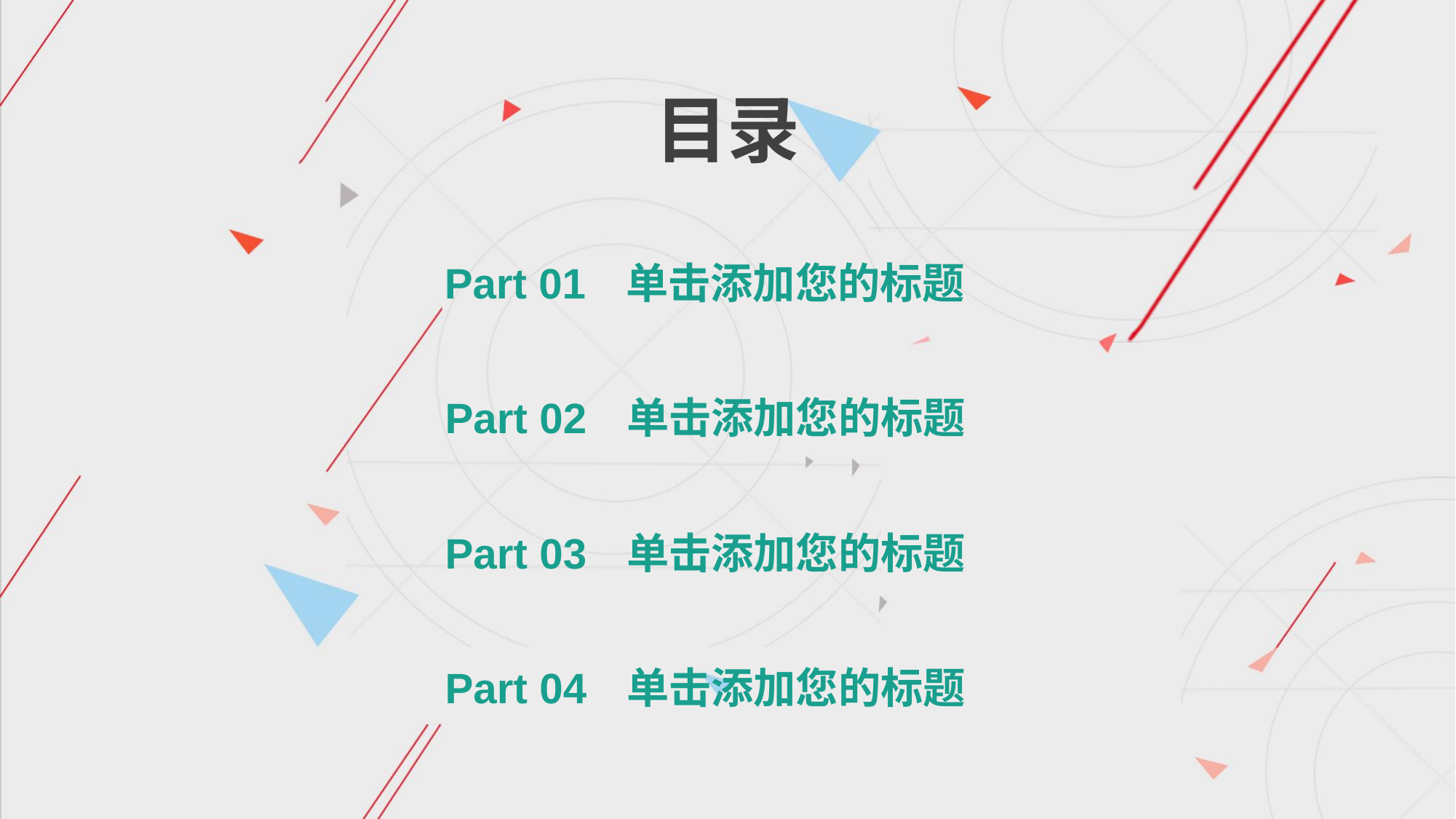

目录
Part 01
单击添加您的标题
Part 02
单击添加您的标题
Part 03
单击添加您的标题
Part 04
单击添加您的标题